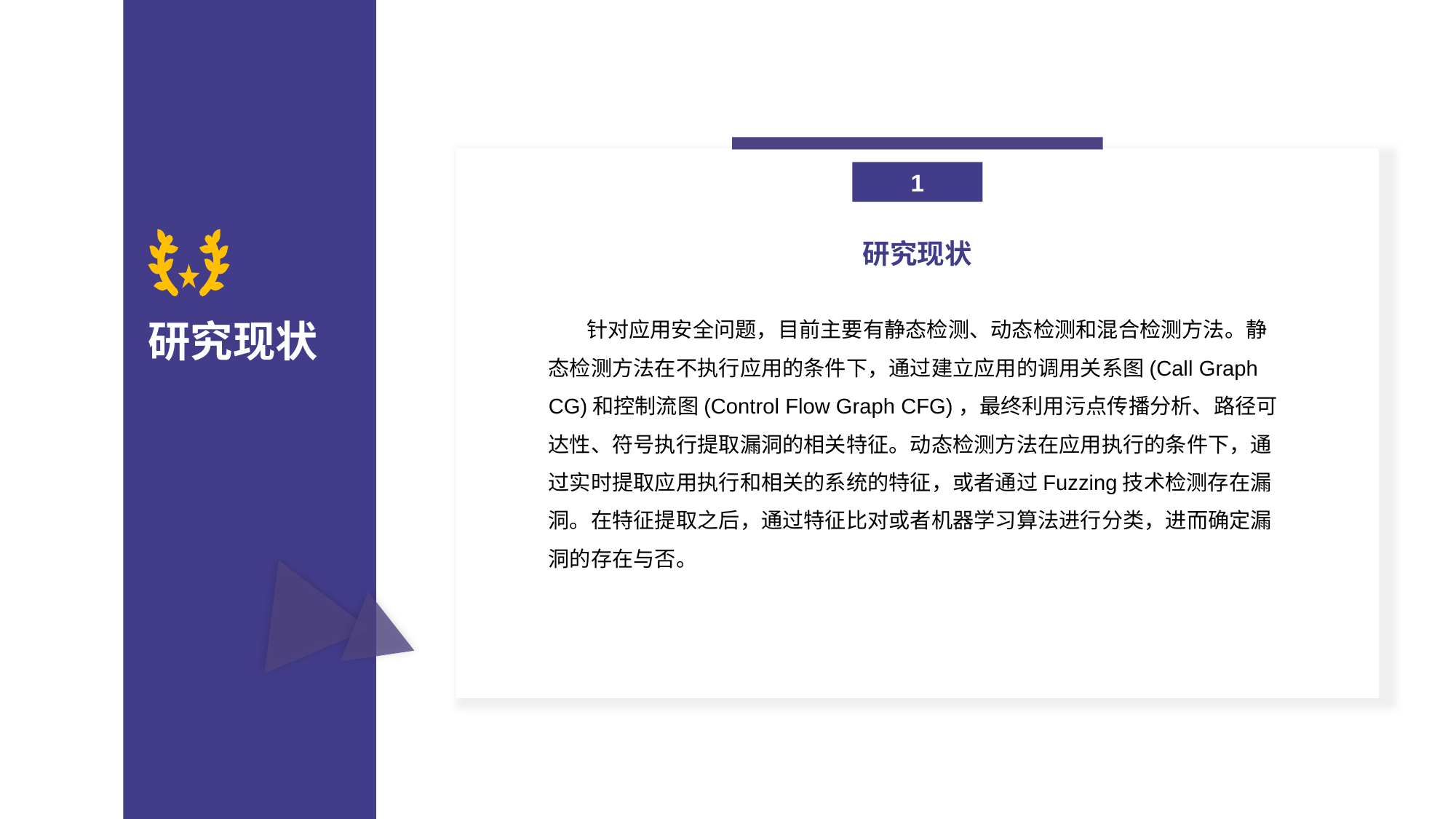

1
研究现状
       针对应用安全问题，目前主要有静态检测、动态检测和混合检测方法。静态检测方法在不执行应用的条件下，通过建立应用的调用关系图(Call Graph CG)和控制流图(Control Flow Graph CFG)，最终利用污点传播分析、路径可达性、符号执行提取漏洞的相关特征。动态检测方法在应用执行的条件下，通过实时提取应用执行和相关的系统的特征，或者通过Fuzzing技术检测存在漏洞。在特征提取之后，通过特征比对或者机器学习算法进行分类，进而确定漏洞的存在与否。

研究现状